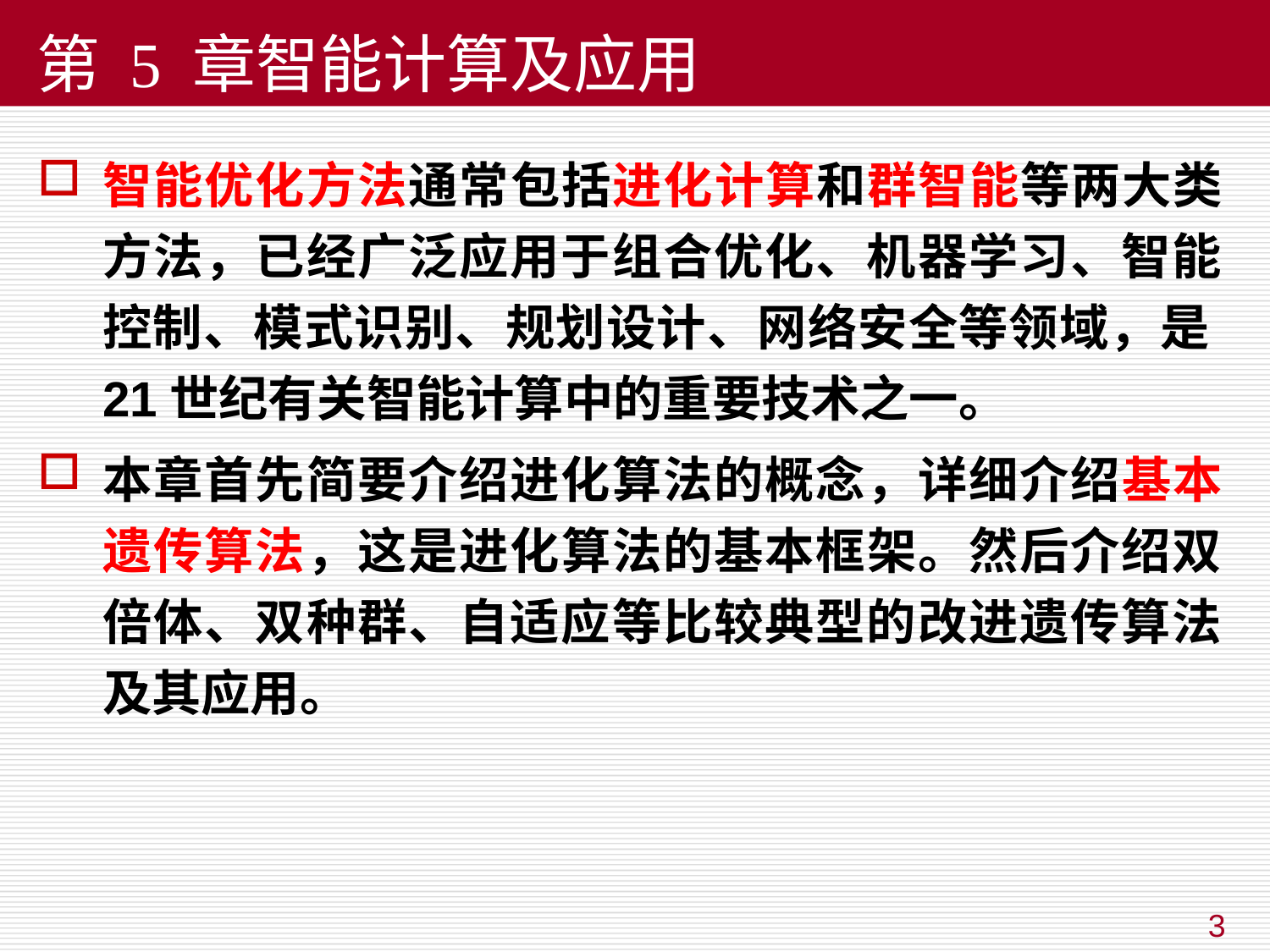

第 5 章智能计算及应用
智能优化方法通常包括进化计算和群智能等两大类方法，已经广泛应用于组合优化、机器学习、智能控制、模式识别、规划设计、网络安全等领域，是21世纪有关智能计算中的重要技术之一。
本章首先简要介绍进化算法的概念，详细介绍基本遗传算法，这是进化算法的基本框架。然后介绍双倍体、双种群、自适应等比较典型的改进遗传算法及其应用。
3